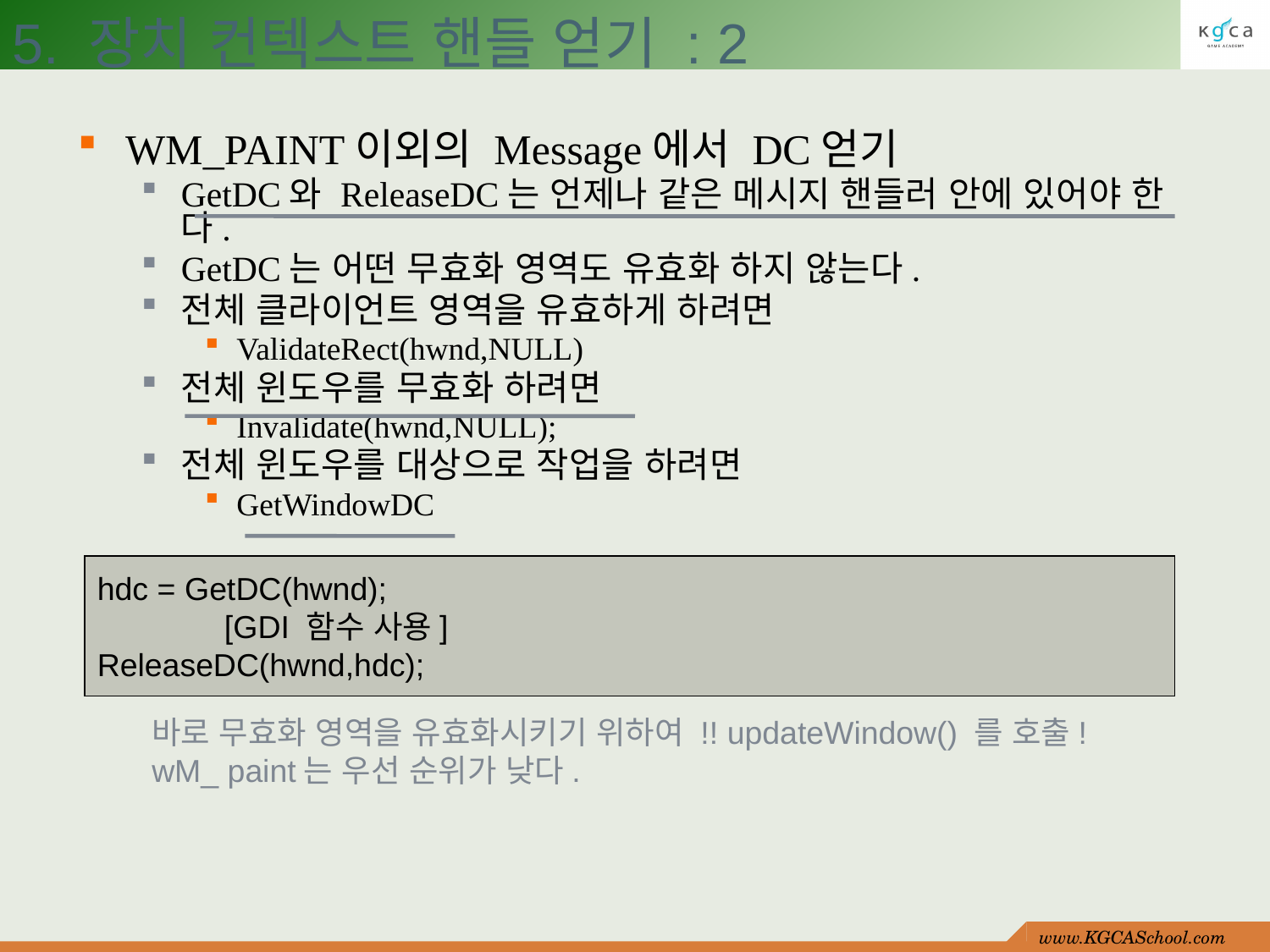

5. 장치 컨텍스트 핸들 얻기 : 2
WM_PAINT이외의 Message에서 DC얻기
GetDC와 ReleaseDC는 언제나 같은 메시지 핸들러 안에 있어야 한다.
GetDC는 어떤 무효화 영역도 유효화 하지 않는다.
전체 클라이언트 영역을 유효하게 하려면
ValidateRect(hwnd,NULL)
전체 윈도우를 무효화 하려면
Invalidate(hwnd,NULL);
전체 윈도우를 대상으로 작업을 하려면
GetWindowDC

hdc = GetDC(hwnd);
	[GDI 함수 사용]
ReleaseDC(hwnd,hdc);
바로 무효화 영역을 유효화시키기 위하여 !! updateWindow() 를 호출!
wM_ paint는 우선 순위가 낮다.